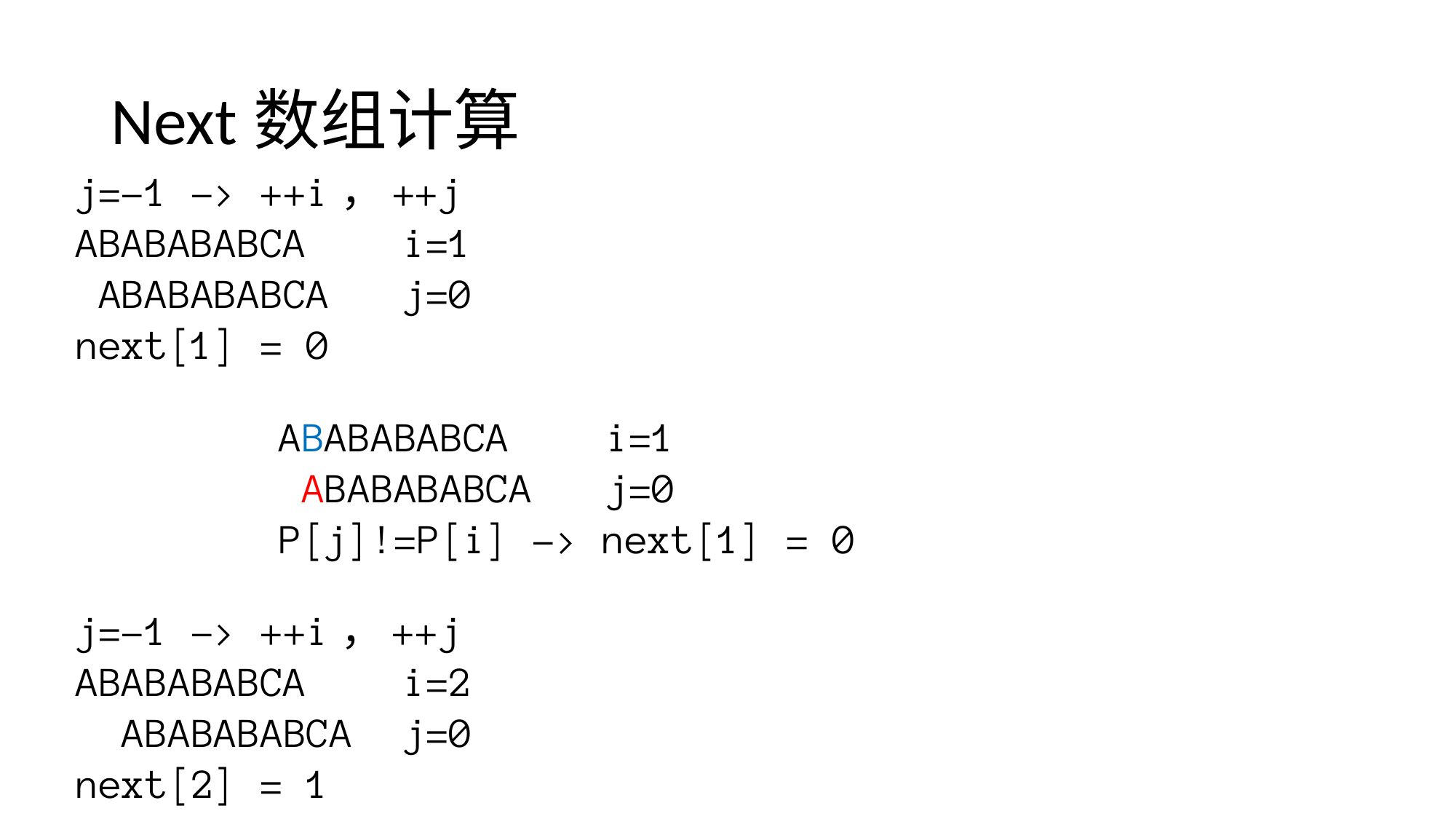

# Next数组计算
j=-1 -> ++i，++j
ABABABABCA	i=1
 ABABABABCA	j=0
next[1] = 0
ABABABABCA	i=1
 ABABABABCA	j=0
P[j]!=P[i] -> next[1] = 0
j=-1 -> ++i，++j
ABABABABCA	i=2
  ABABABABCA	j=0
next[2] = 1